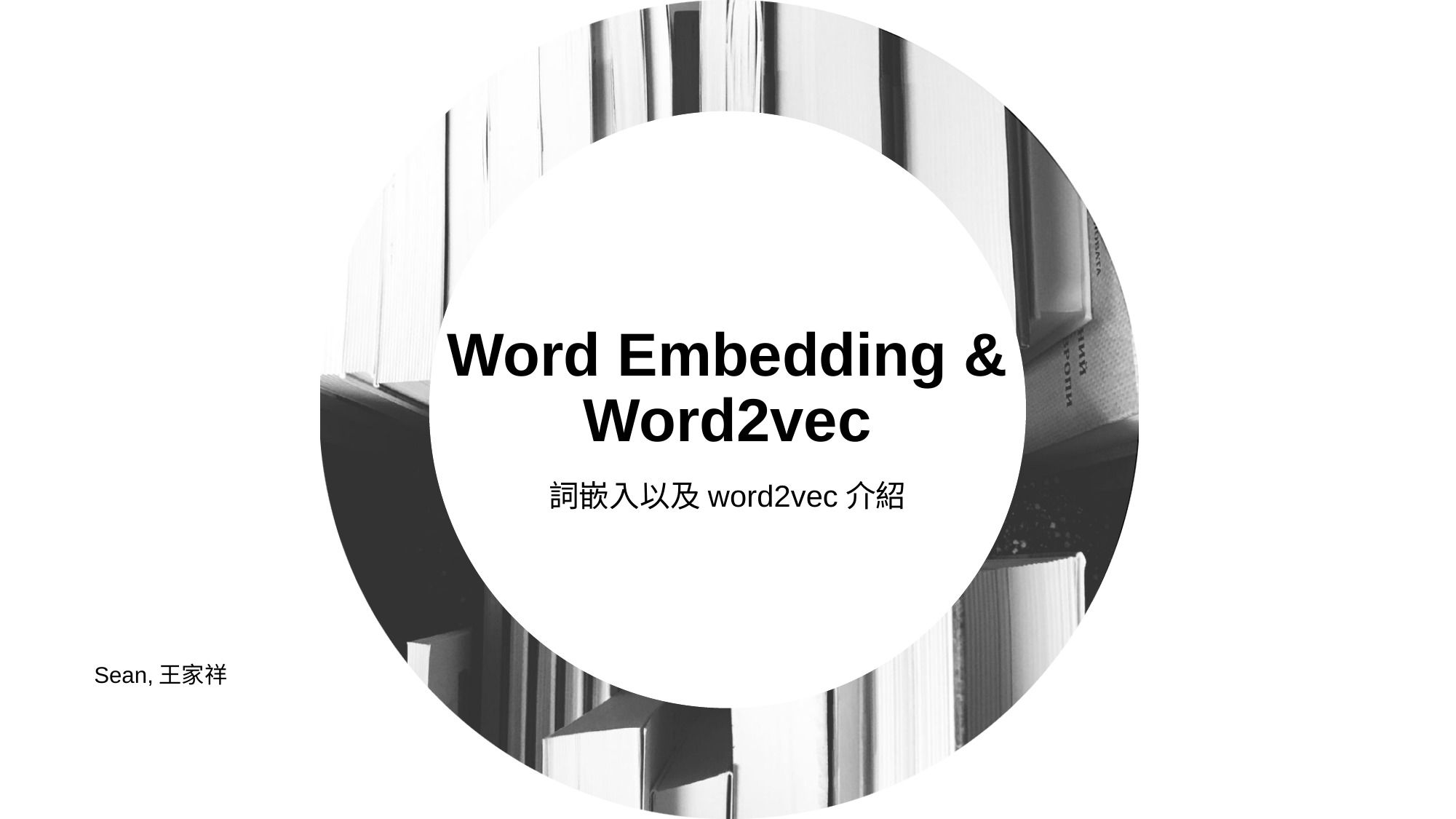

# Word Embedding & Word2vec
詞嵌入以及word2vec介紹
Sean,王家祥